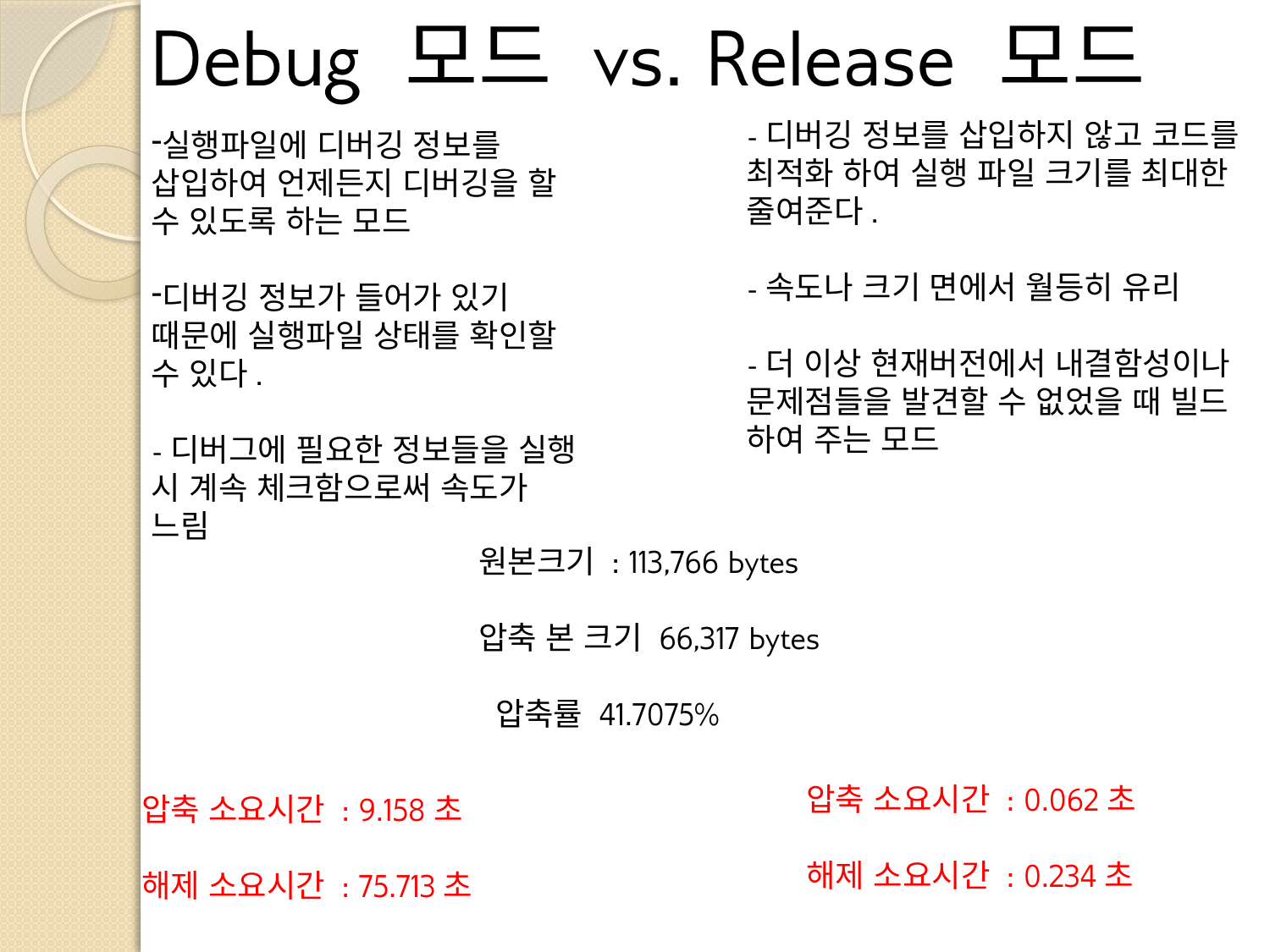

Debug 모드 vs. Release 모드
-디버깅 정보를 삽입하지 않고 코드를 최적화 하여 실행 파일 크기를 최대한 줄여준다.

-속도나 크기 면에서 월등히 유리

-더 이상 현재버전에서 내결함성이나 문제점들을 발견할 수 없었을 때 빌드 하여 주는 모드

실행파일에 디버깅 정보를 삽입하여 언제든지 디버깅을 할 수 있도록 하는 모드

디버깅 정보가 들어가 있기 때문에 실행파일 상태를 확인할 수 있다.

-디버그에 필요한 정보들을 실행 시 계속 체크함으로써 속도가 느림
원본크기 : 113,766 bytes

압축 본 크기 66,317 bytes

 압축률 41.7075%
압축 소요시간 : 0.062초

해제 소요시간 : 0.234초
압축 소요시간 : 9.158초

해제 소요시간 : 75.713초